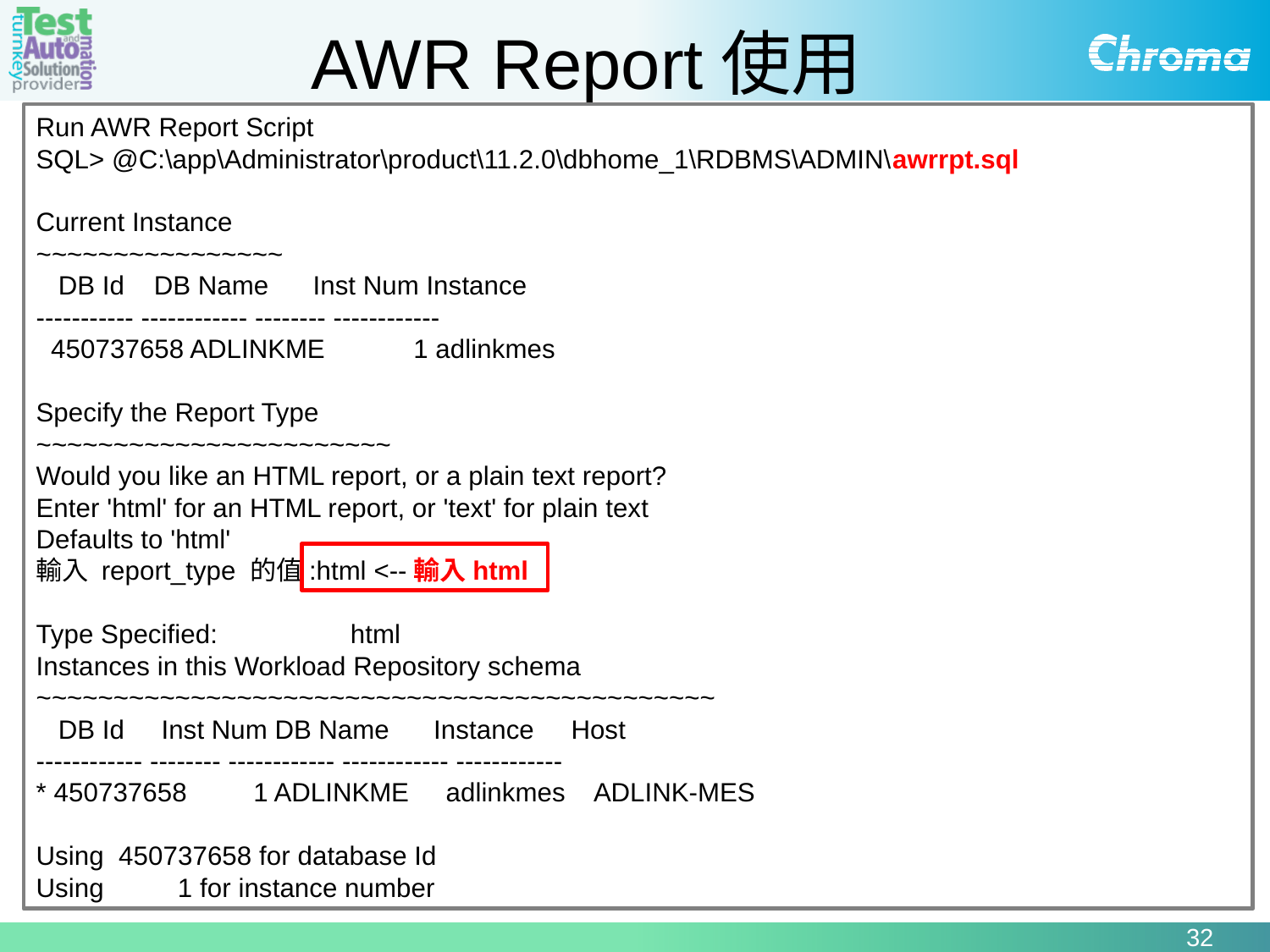

AWR Report使用
Run AWR Report Script
SQL> @C:\app\Administrator\product\11.2.0\dbhome_1\RDBMS\ADMIN\awrrpt.sql

Current Instance
~~~~~~~~~~~~~~~~
   DB Id    DB Name      Inst Num Instance
----------- ------------ -------- ------------
  450737658 ADLINKME            1 adlinkmes

Specify the Report Type
~~~~~~~~~~~~~~~~~~~~~~~
Would you like an HTML report, or a plain text report?
Enter 'html' for an HTML report, or 'text' for plain text
Defaults to 'html'
輸入 report_type 的值:html <--輸入html

Type Specified:                  html
Instances in this Workload Repository schema
~~~~~~~~~~~~~~~~~~~~~~~~~~~~~~~~~~~~~~~~~~~~
   DB Id     Inst Num DB Name      Instance     Host
------------ -------- ------------ ------------ ------------
* 450737658         1 ADLINKME     adlinkmes    ADLINK-MES

Using  450737658 for database Id
Using          1 for instance number